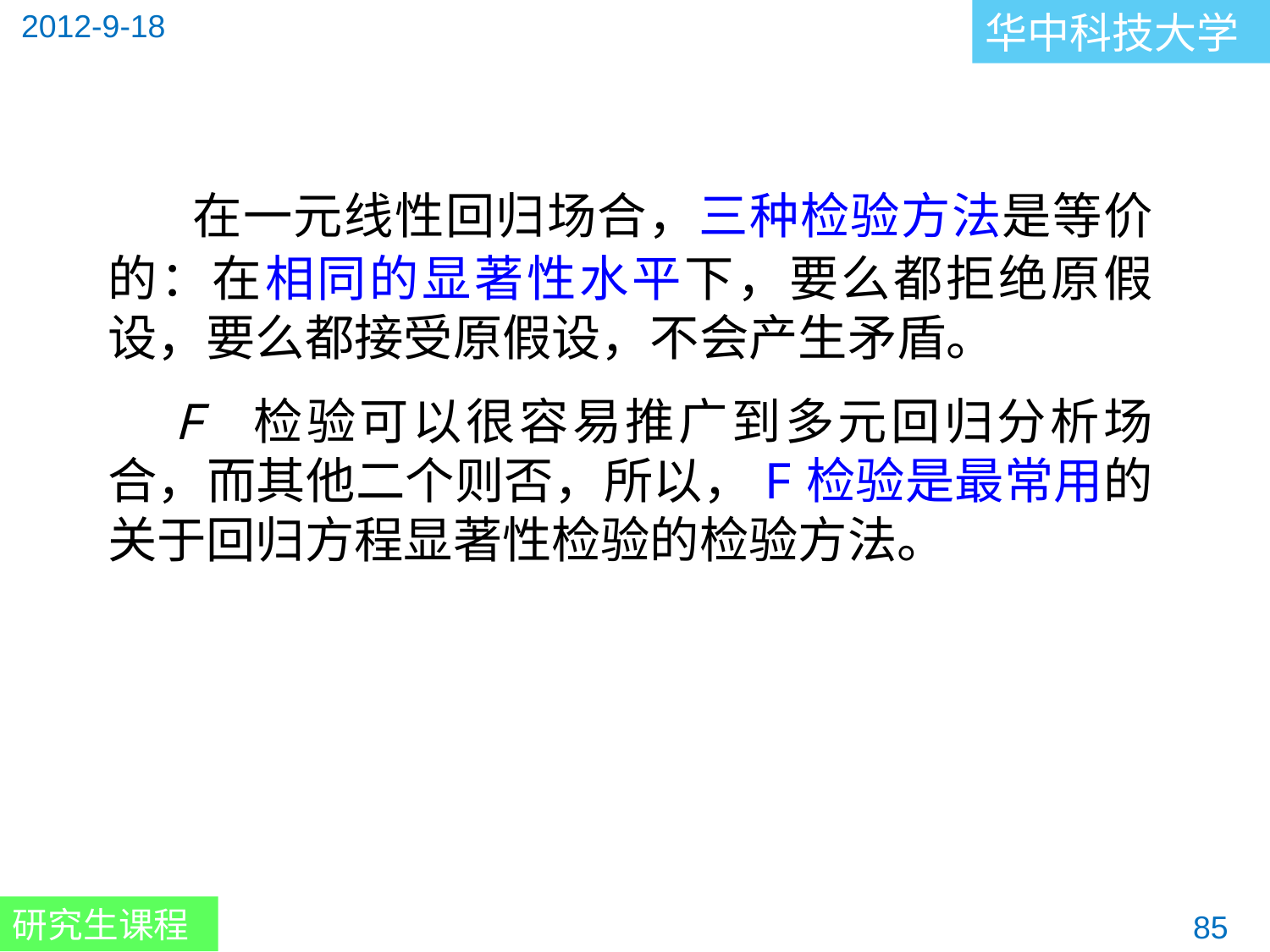

在一元线性回归场合，三种检验方法是等价的：在相同的显著性水平下，要么都拒绝原假设，要么都接受原假设，不会产生矛盾。
  F 检验可以很容易推广到多元回归分析场合，而其他二个则否，所以，F检验是最常用的关于回归方程显著性检验的检验方法。